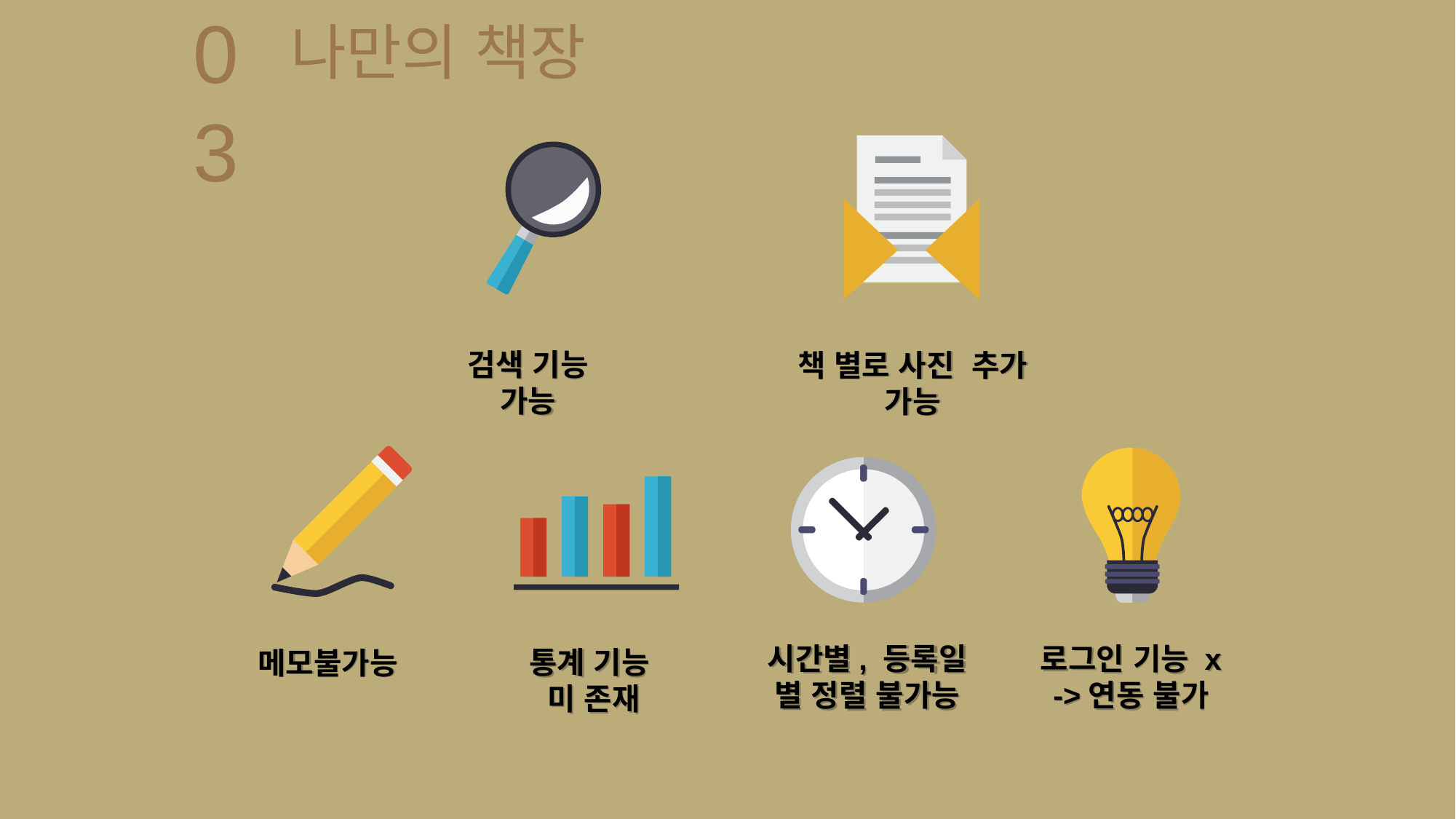

03
나만의 책장

검색 기능 가능
책 별로 사진  추가 가능

시간별, 등록일 별 정렬 불가능
로그인 기능 x
->연동 불가
통계 기능
미 존재
메모불가능